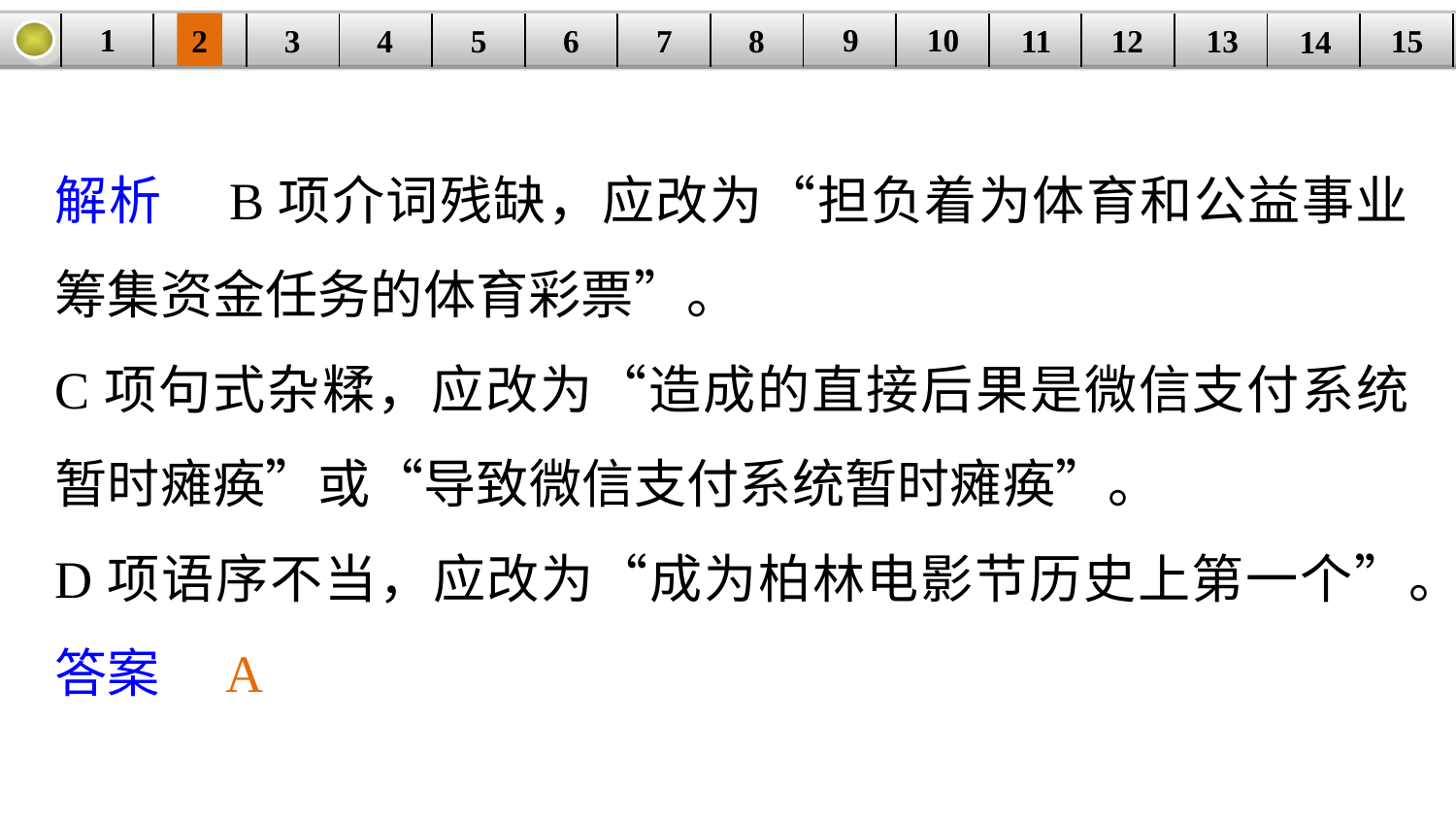

9
10
1
3
4
5
6
8
11
2
12
15
|  |  |  |  |  |  |  |  |  |  |  |  |  |  |  |
| --- | --- | --- | --- | --- | --- | --- | --- | --- | --- | --- | --- | --- | --- | --- |
7
13
14

解析　B项介词残缺，应改为“担负着为体育和公益事业筹集资金任务的体育彩票”。
C项句式杂糅，应改为“造成的直接后果是微信支付系统暂时瘫痪”或“导致微信支付系统暂时瘫痪”。
D项语序不当，应改为“成为柏林电影节历史上第一个”。
答案　A